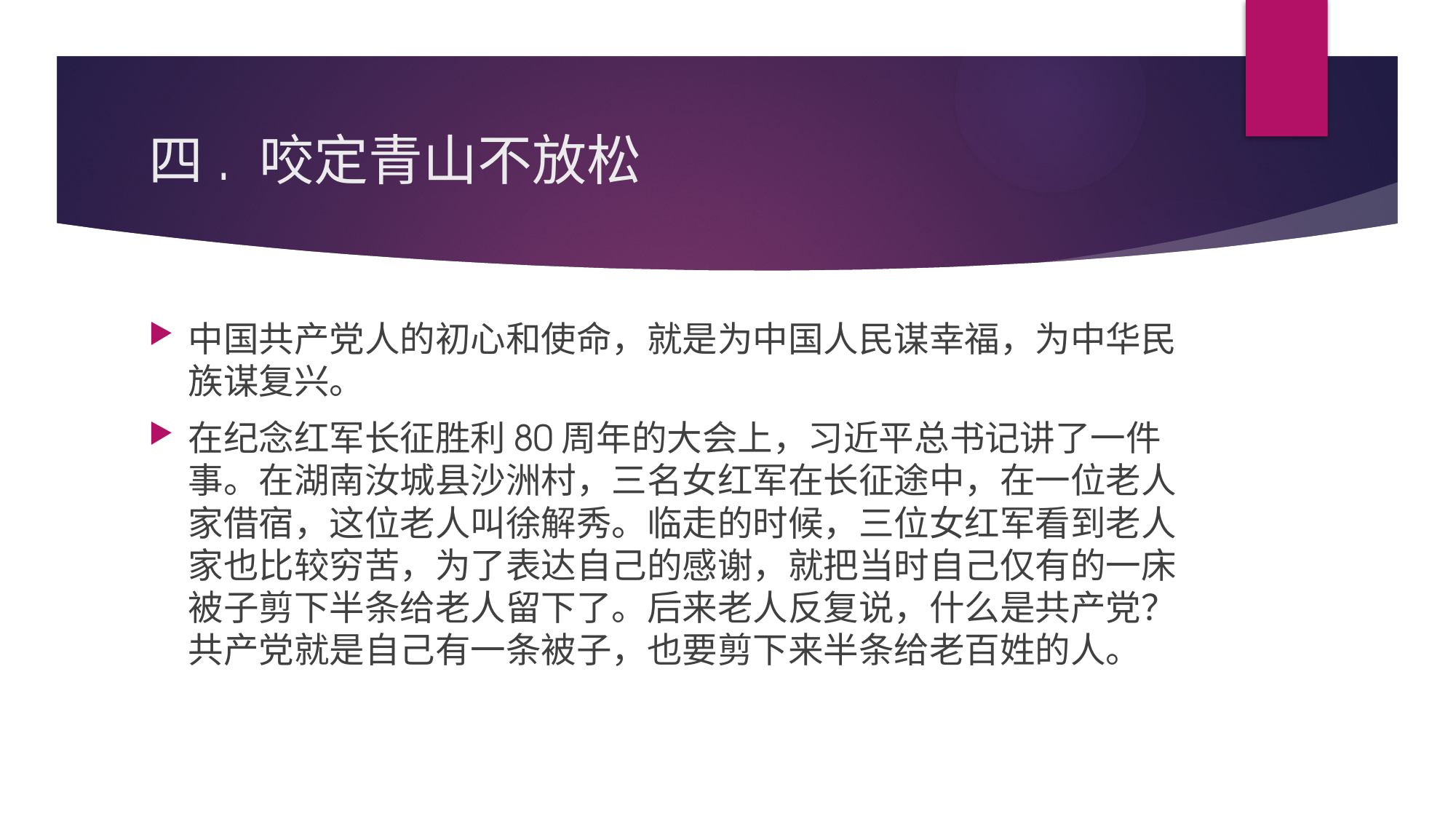

# 四. 咬定青山不放松
中国共产党人的初心和使命，就是为中国人民谋幸福，为中华民族谋复兴。
在纪念红军长征胜利80周年的大会上，习近平总书记讲了一件事。在湖南汝城县沙洲村，三名女红军在长征途中，在一位老人家借宿，这位老人叫徐解秀。临走的时候，三位女红军看到老人家也比较穷苦，为了表达自己的感谢，就把当时自己仅有的一床被子剪下半条给老人留下了。后来老人反复说，什么是共产党？共产党就是自己有一条被子，也要剪下来半条给老百姓的人。